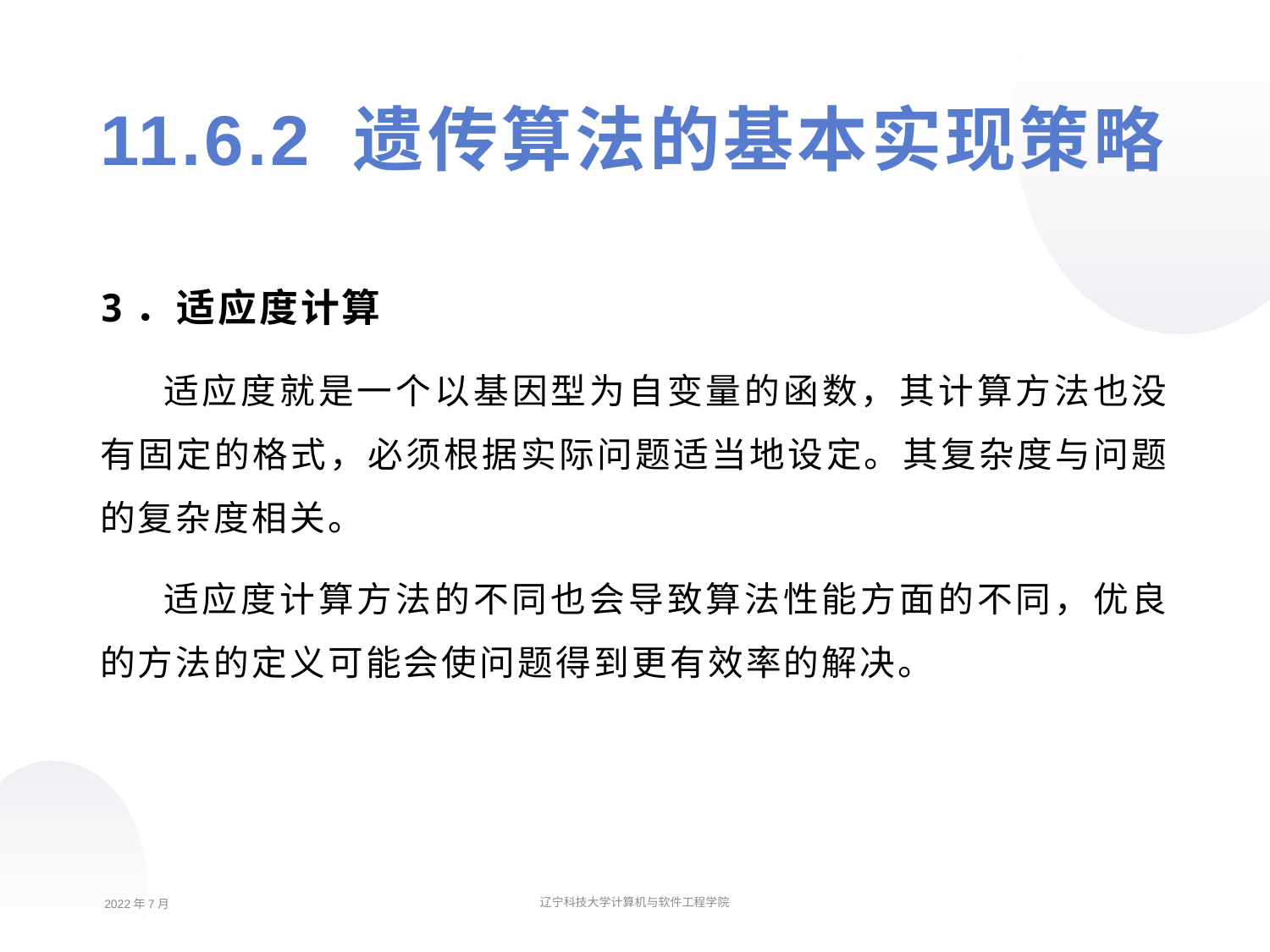

11.6.2 遗传算法的基本实现策略
3．适应度计算
适应度就是一个以基因型为自变量的函数，其计算方法也没有固定的格式，必须根据实际问题适当地设定。其复杂度与问题的复杂度相关。
适应度计算方法的不同也会导致算法性能方面的不同，优良的方法的定义可能会使问题得到更有效率的解决。

2022年7月
辽宁科技大学计算机与软件工程学院
169